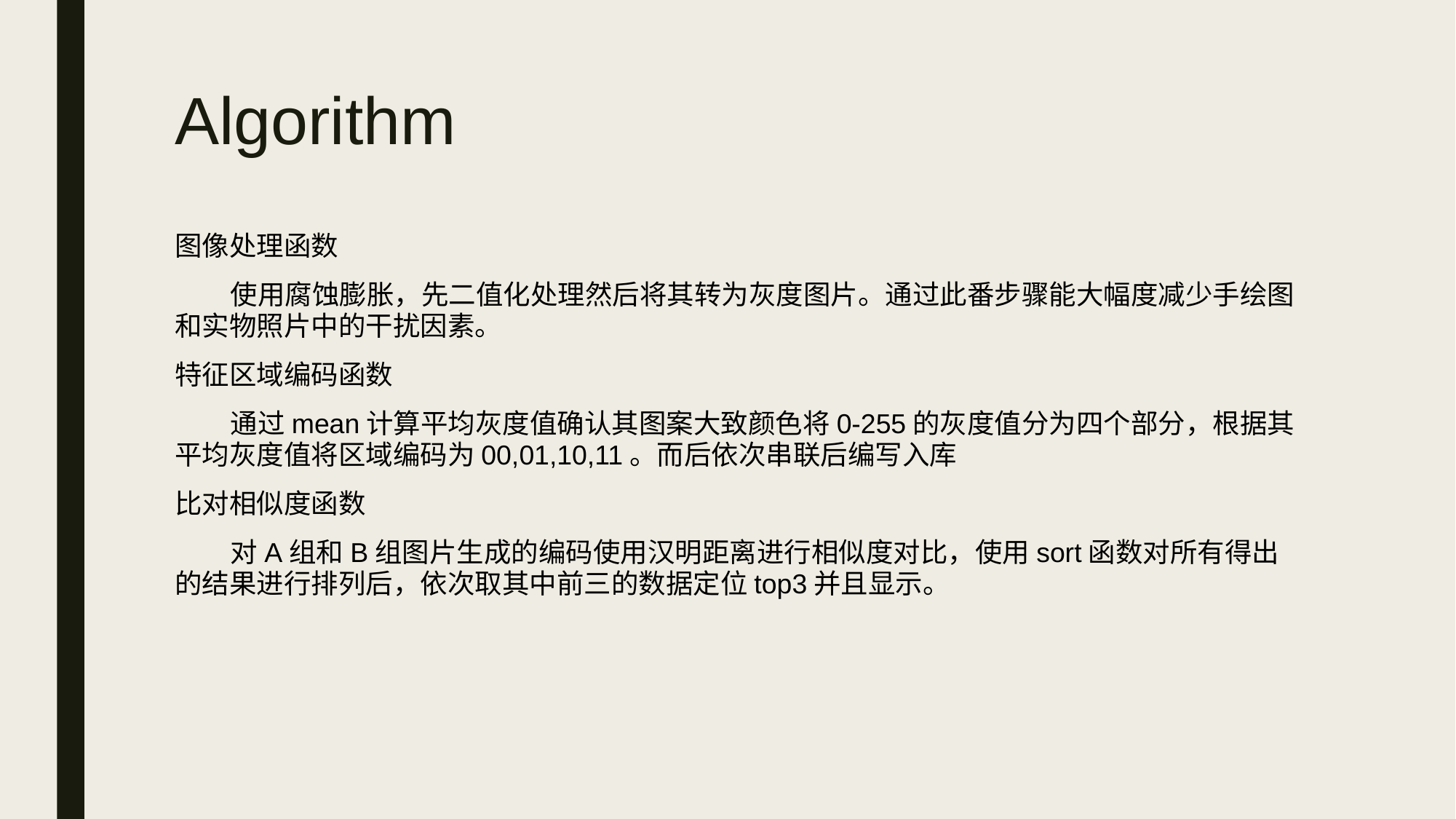

# Algorithm

图像处理函数
        使用腐蚀膨胀，先二值化处理然后将其转为灰度图片。通过此番步骤能大幅度减少手绘图和实物照片中的干扰因素。
特征区域编码函数
        通过mean计算平均灰度值确认其图案大致颜色将0-255的灰度值分为四个部分，根据其平均灰度值将区域编码为00,01,10,11。而后依次串联后编写入库
比对相似度函数
        对A组和B组图片生成的编码使用汉明距离进行相似度对比，使用sort函数对所有得出的结果进行排列后，依次取其中前三的数据定位top3并且显示。